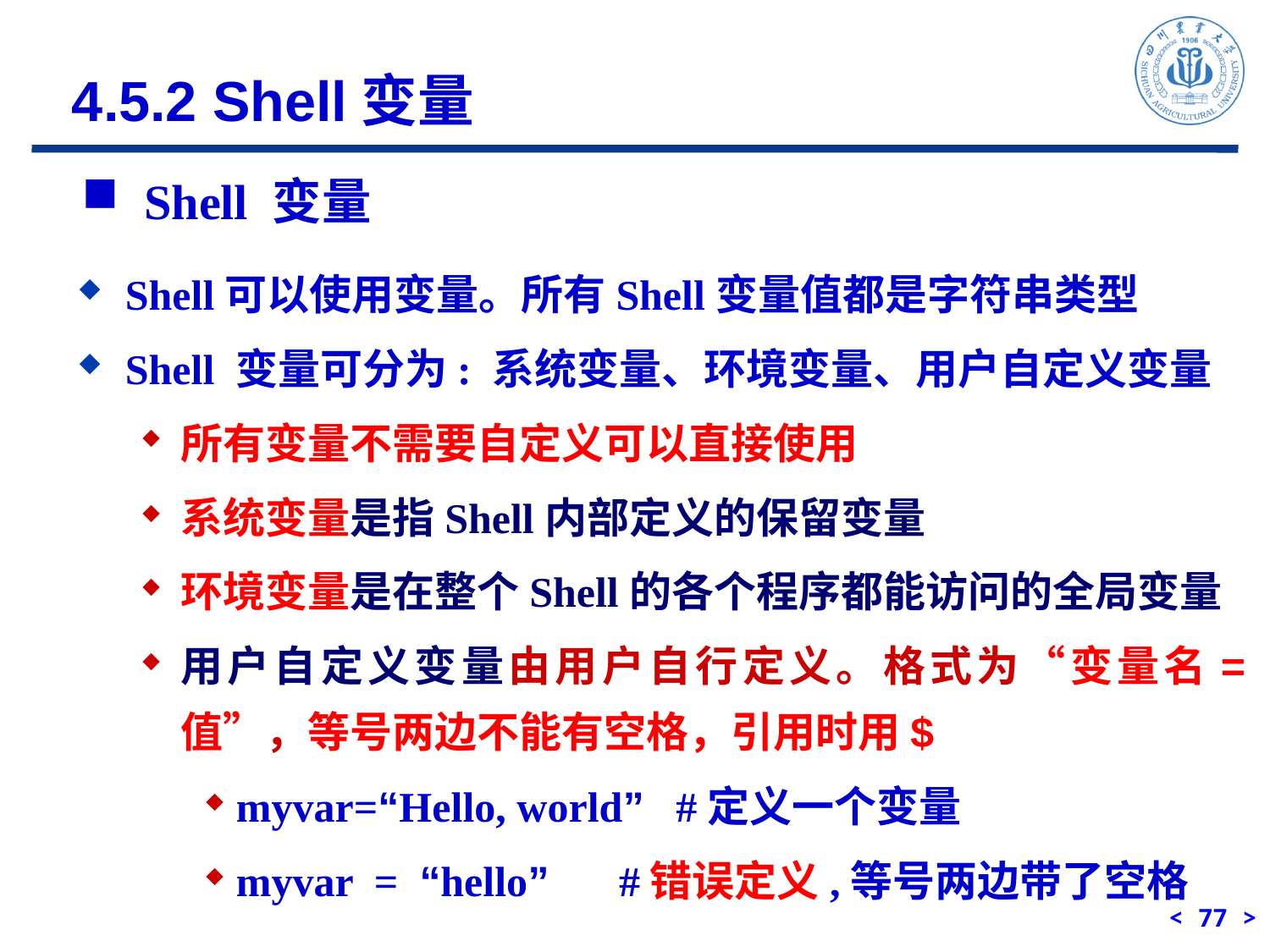

4.5.2 Shell变量
  Shell 变量
Shell可以使用变量。所有Shell变量值都是字符串类型
Shell 变量可分为: 系统变量、环境变量、用户自定义变量
所有变量不需要自定义可以直接使用
系统变量是指Shell内部定义的保留变量
环境变量是在整个Shell的各个程序都能访问的全局变量
用户自定义变量由用户自行定义。格式为“变量名=值”，等号两边不能有空格，引用时用$
myvar=“Hello, world”   #定义一个变量
myvar  =  “hello”      #错误定义,等号两边带了空格